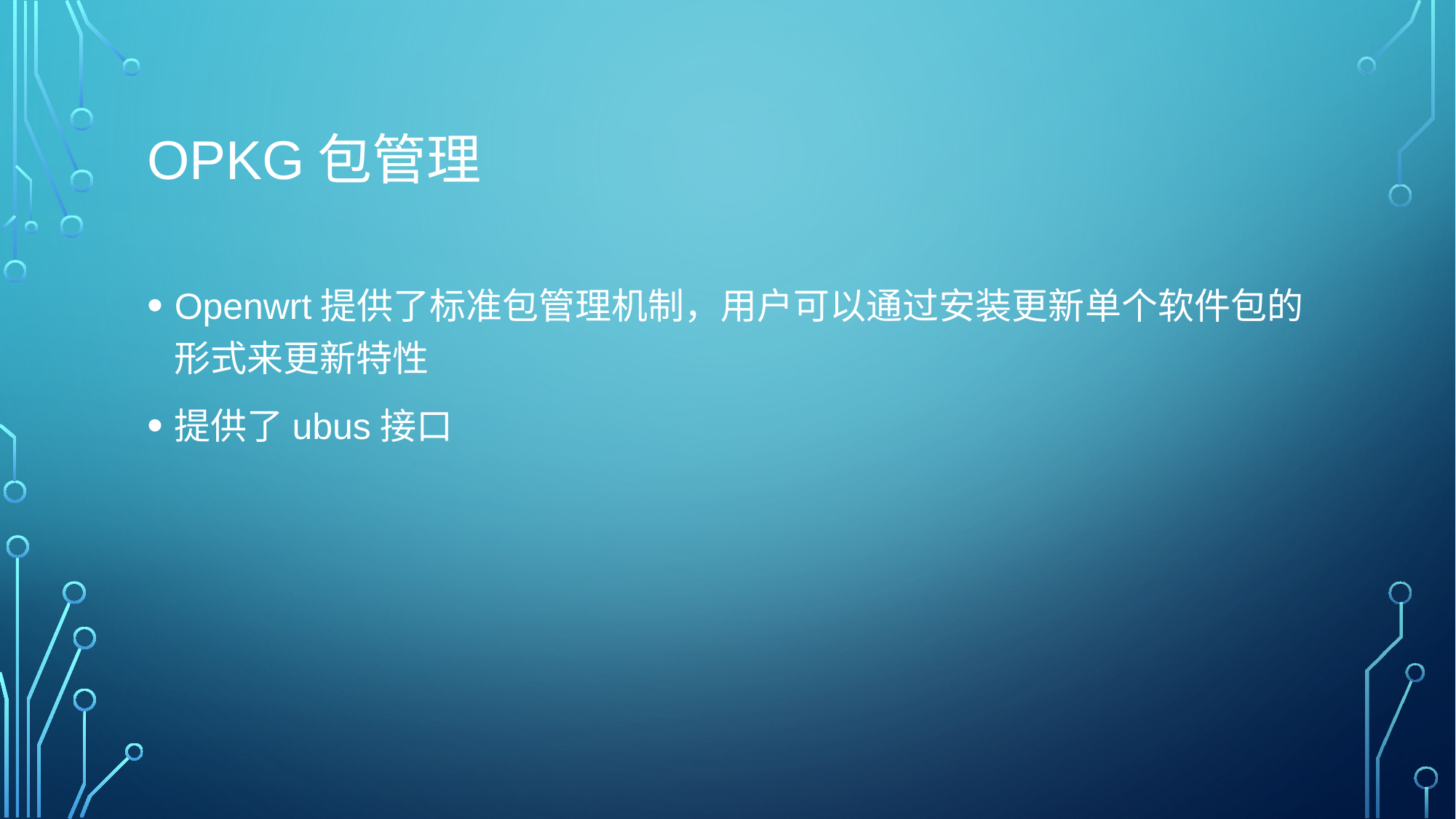

# OPKG包管理
Openwrt提供了标准包管理机制，用户可以通过安装更新单个软件包的形式来更新特性
提供了ubus接口